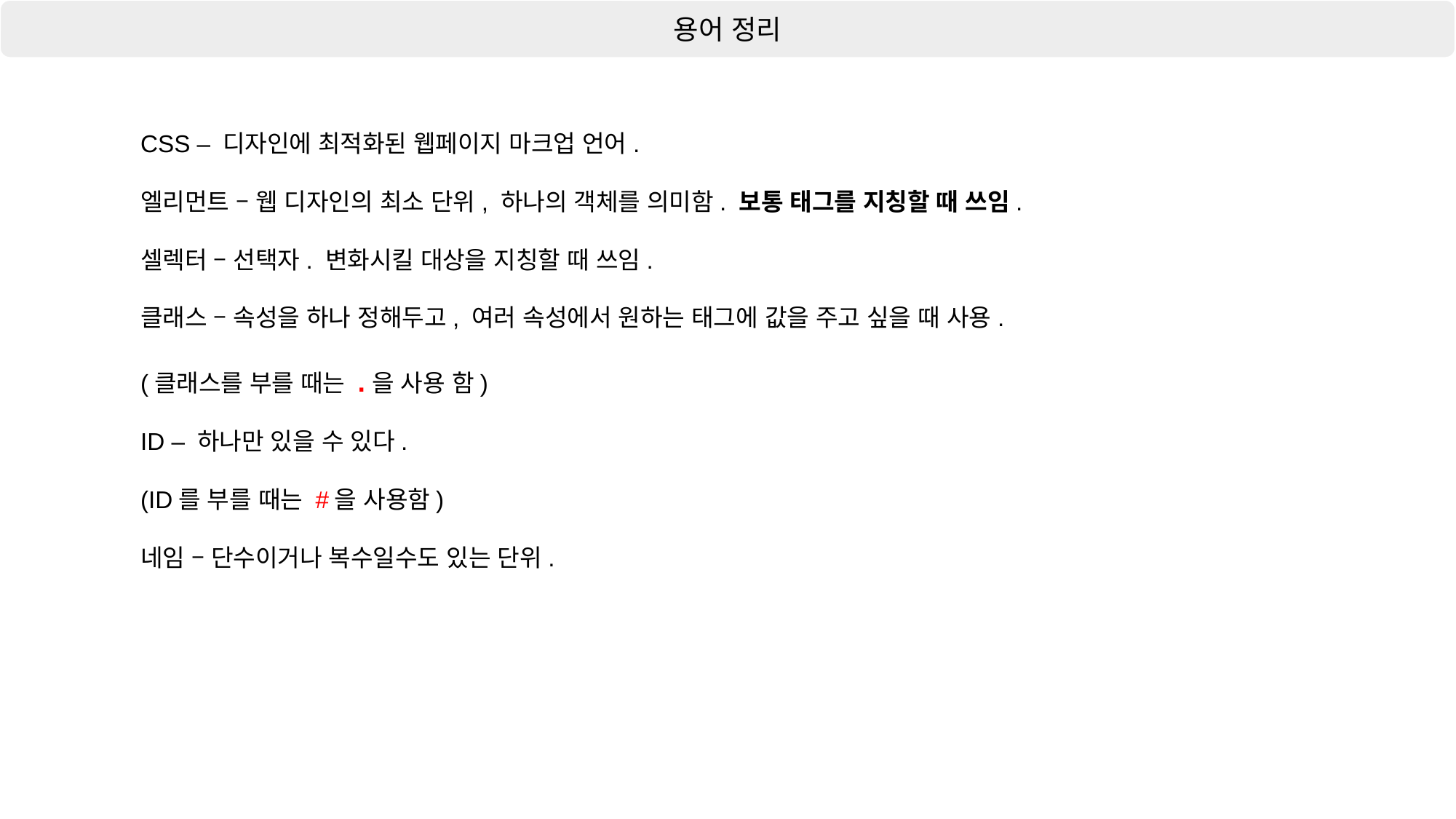

용어 정리
CSS – 디자인에 최적화된 웹페이지 마크업 언어.
엘리먼트 – 웹 디자인의 최소 단위, 하나의 객체를 의미함. 보통 태그를 지칭할 때 쓰임.
셀렉터 – 선택자. 변화시킬 대상을 지칭할 때 쓰임.
클래스 – 속성을 하나 정해두고, 여러 속성에서 원하는 태그에 값을 주고 싶을 때 사용.
(클래스를 부를 때는 .을 사용 함)
ID – 하나만 있을 수 있다.
(ID를 부를 때는 #을 사용함)
네임 – 단수이거나 복수일수도 있는 단위.